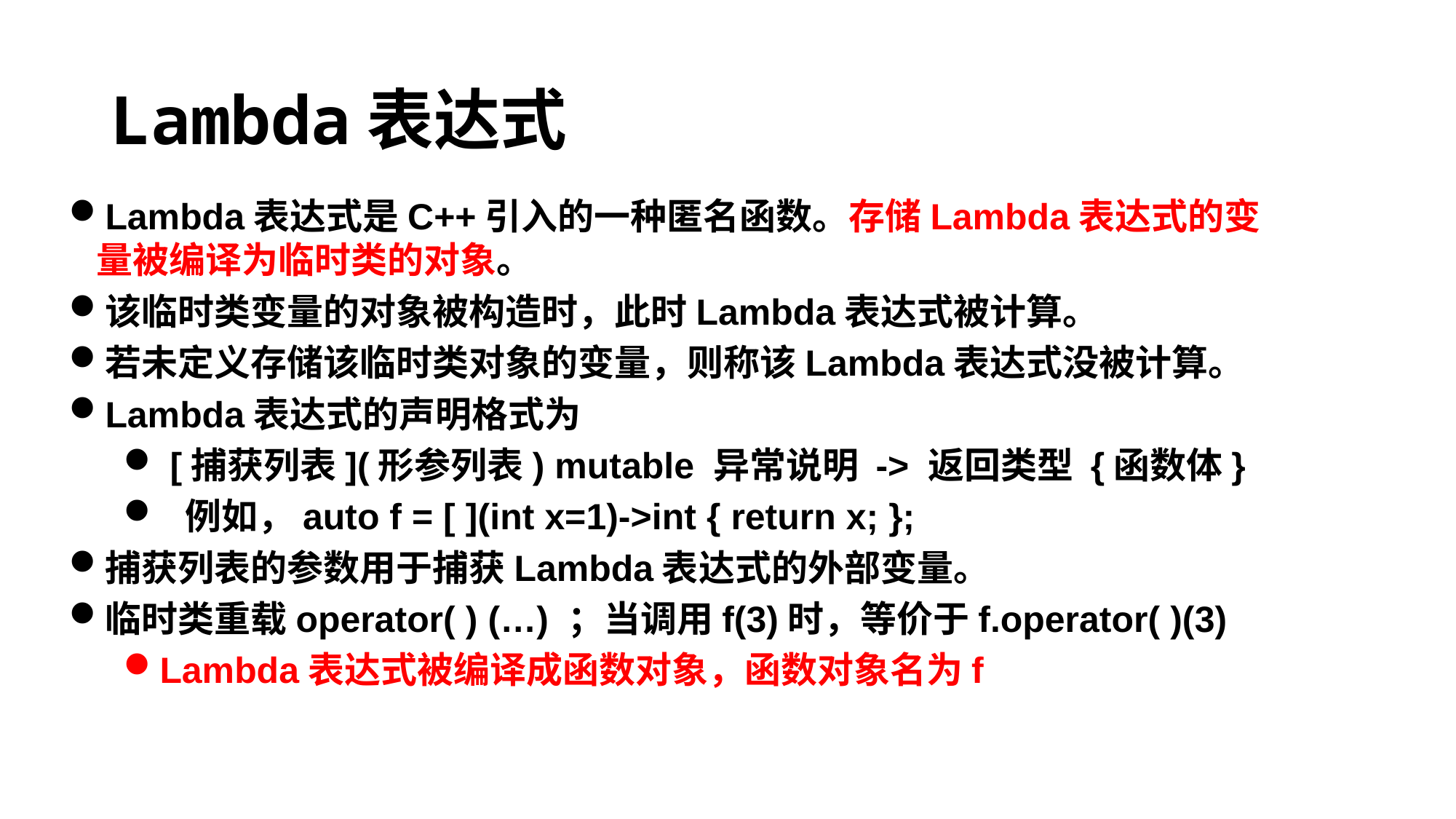

# Lambda表达式
Lambda表达式是C++引入的一种匿名函数。存储Lambda表达式的变量被编译为临时类的对象。
该临时类变量的对象被构造时，此时Lambda表达式被计算。
若未定义存储该临时类对象的变量，则称该Lambda表达式没被计算。
Lambda表达式的声明格式为
 [捕获列表](形参列表) mutable 异常说明 -> 返回类型 {函数体}
  例如，auto f = [ ](int x=1)->int { return x; };
捕获列表的参数用于捕获Lambda表达式的外部变量。
临时类重载operator( ) (…) ；当调用f(3)时，等价于f.operator( )(3)
Lambda表达式被编译成函数对象，函数对象名为f